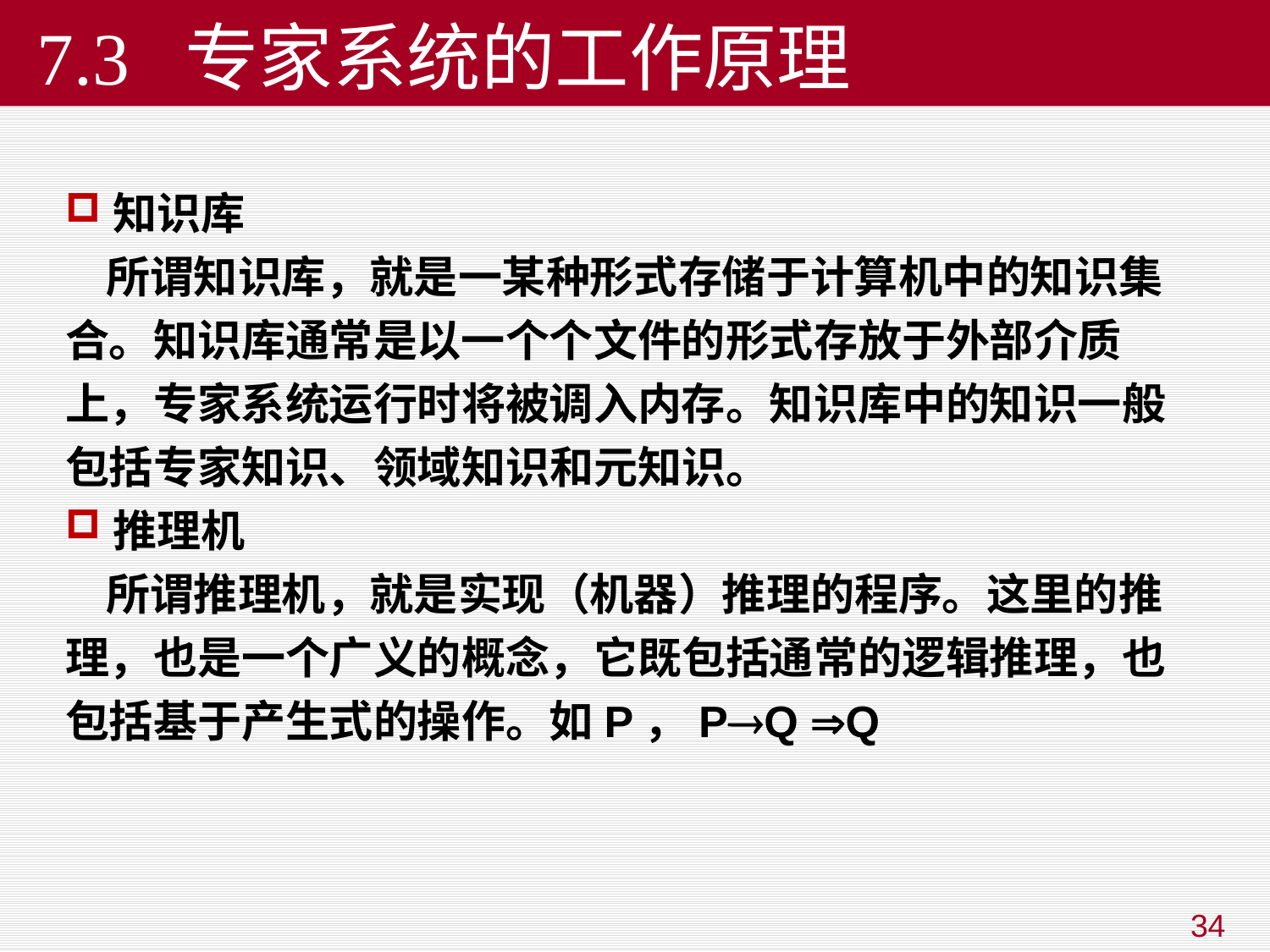

7.3  专家系统的工作原理

知识库
   所谓知识库，就是一某种形式存储于计算机中的知识集合。知识库通常是以一个个文件的形式存放于外部介质上，专家系统运行时将被调入内存。知识库中的知识一般包括专家知识、领域知识和元知识。
推理机
   所谓推理机，就是实现（机器）推理的程序。这里的推理，也是一个广义的概念，它既包括通常的逻辑推理，也包括基于产生式的操作。如P，P→Q ⇒Q

34